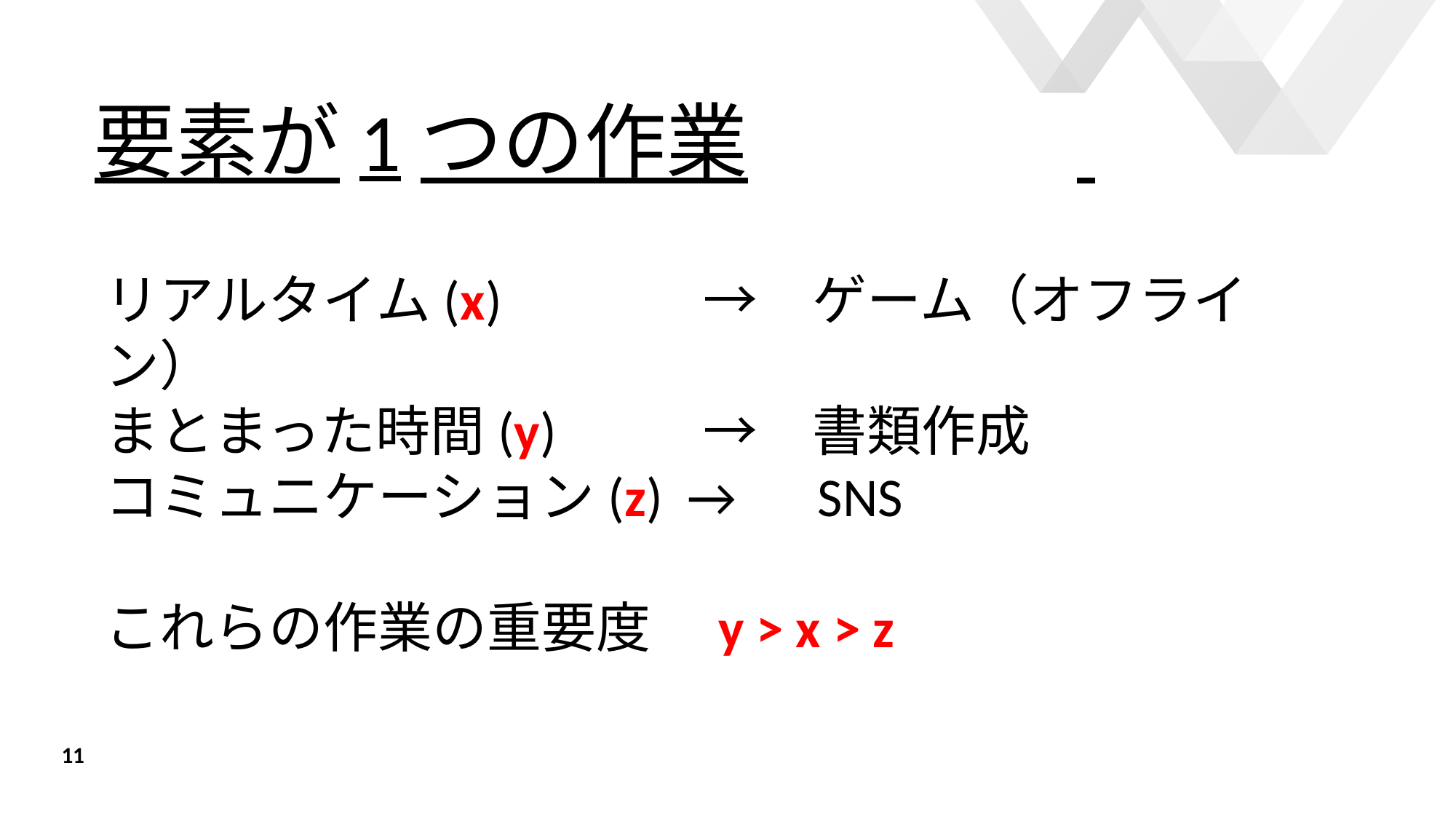

# 要素が1つの作業
リアルタイム(x)　　　  →　ゲーム（オフライン）
まとまった時間(y)　　  →　書類作成
コミュニケーション(z)  →　SNS

これらの作業の重要度　y > x > z
11